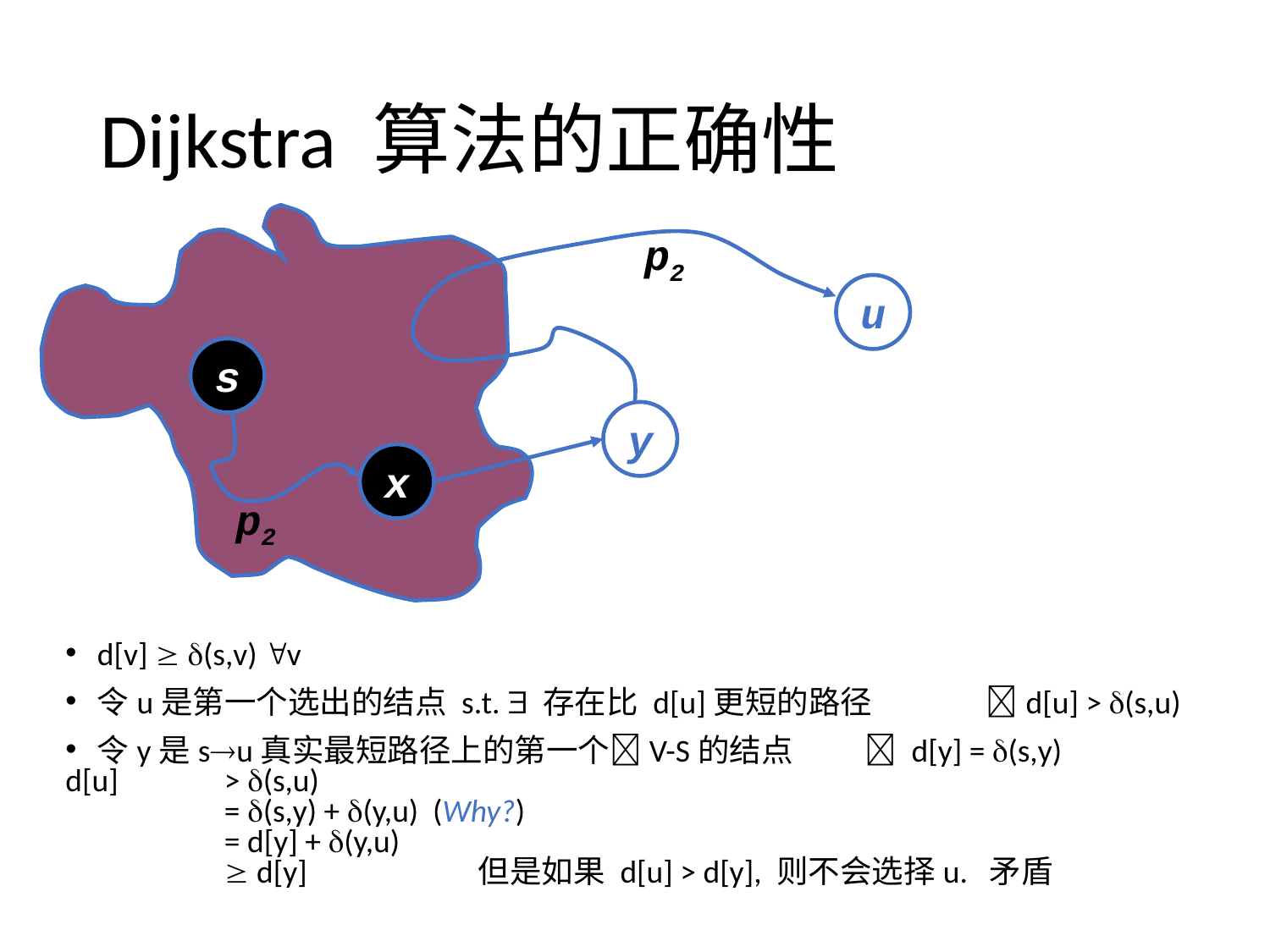

# Dijkstra 算法的正确性

p2

u
s
y

x
p2
d[v] ≥ δ(s,v) ∀v
令u是第一个选出的结点 s.t. ∃ 存在比 d[u]更短的路径	⇒d[u] > δ(s,u)
令y是s→u真实最短路径上的第一个∈V-S的结点          ⇒ d[y] = δ(s,y)
d[u]	> δ(s,u)
	= δ(s,y) + δ(y,u)  (Why?)
	= d[y] + δ(y,u)
	≥ d[y]		但是如果 d[u] > d[y], 则不会选择u.  矛盾